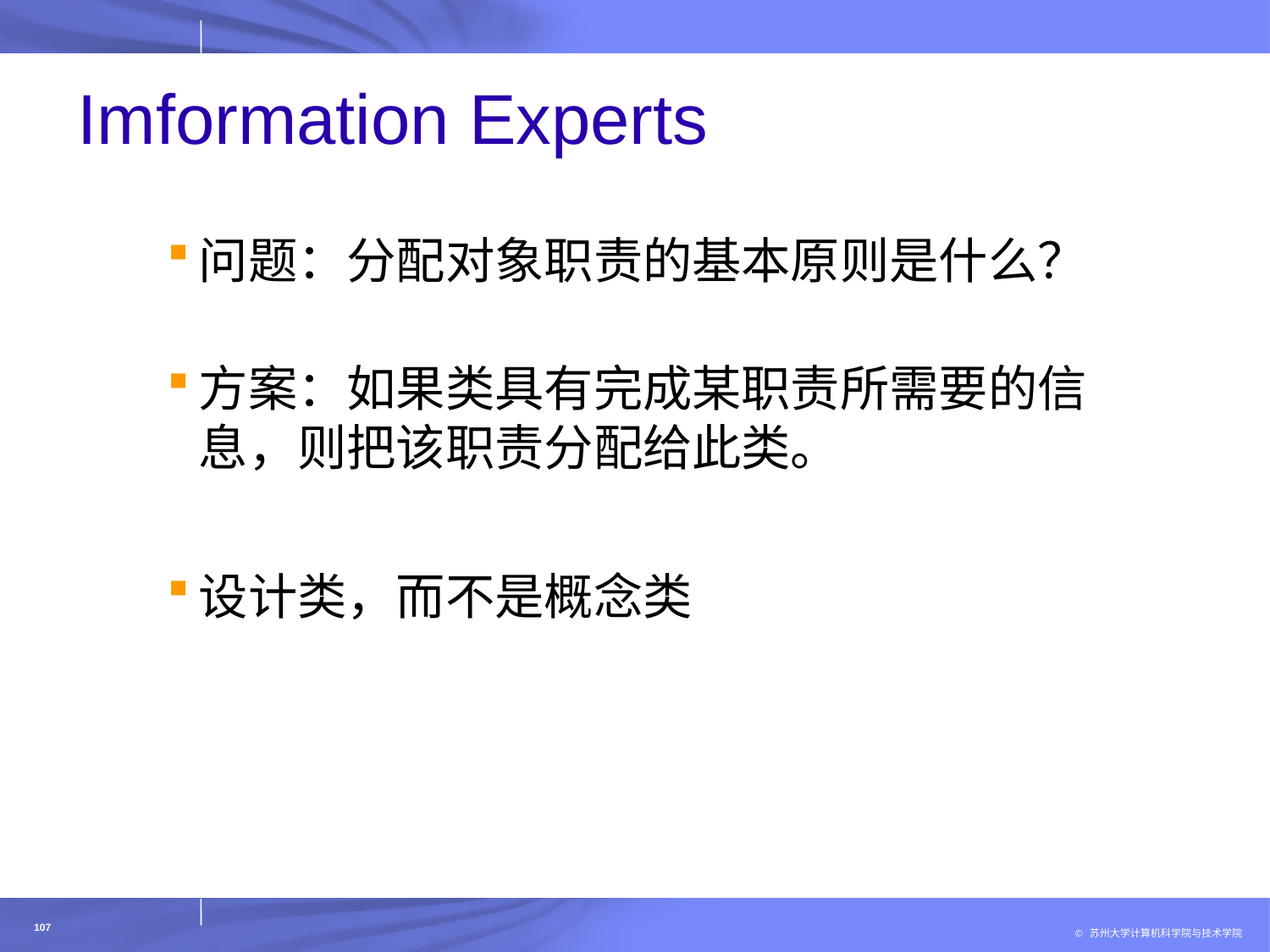

# Imformation Experts
问题：分配对象职责的基本原则是什么？

方案：如果类具有完成某职责所需要的信息，则把该职责分配给此类。

设计类，而不是概念类
107